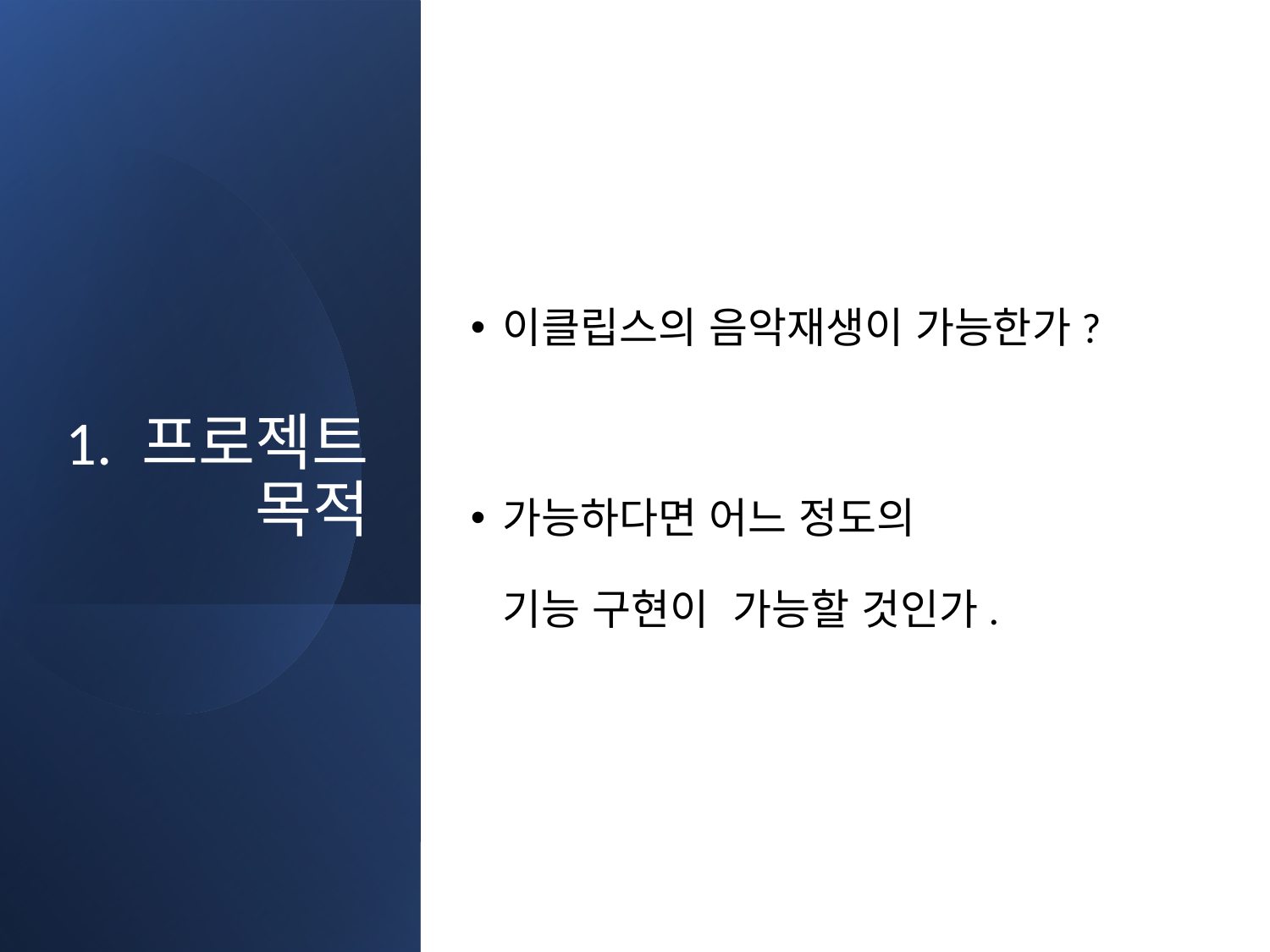

# 1. 프로젝트 목적

이클립스의 음악재생이 가능한가?

가능하다면 어느 정도의
기능 구현이  가능할 것인가.